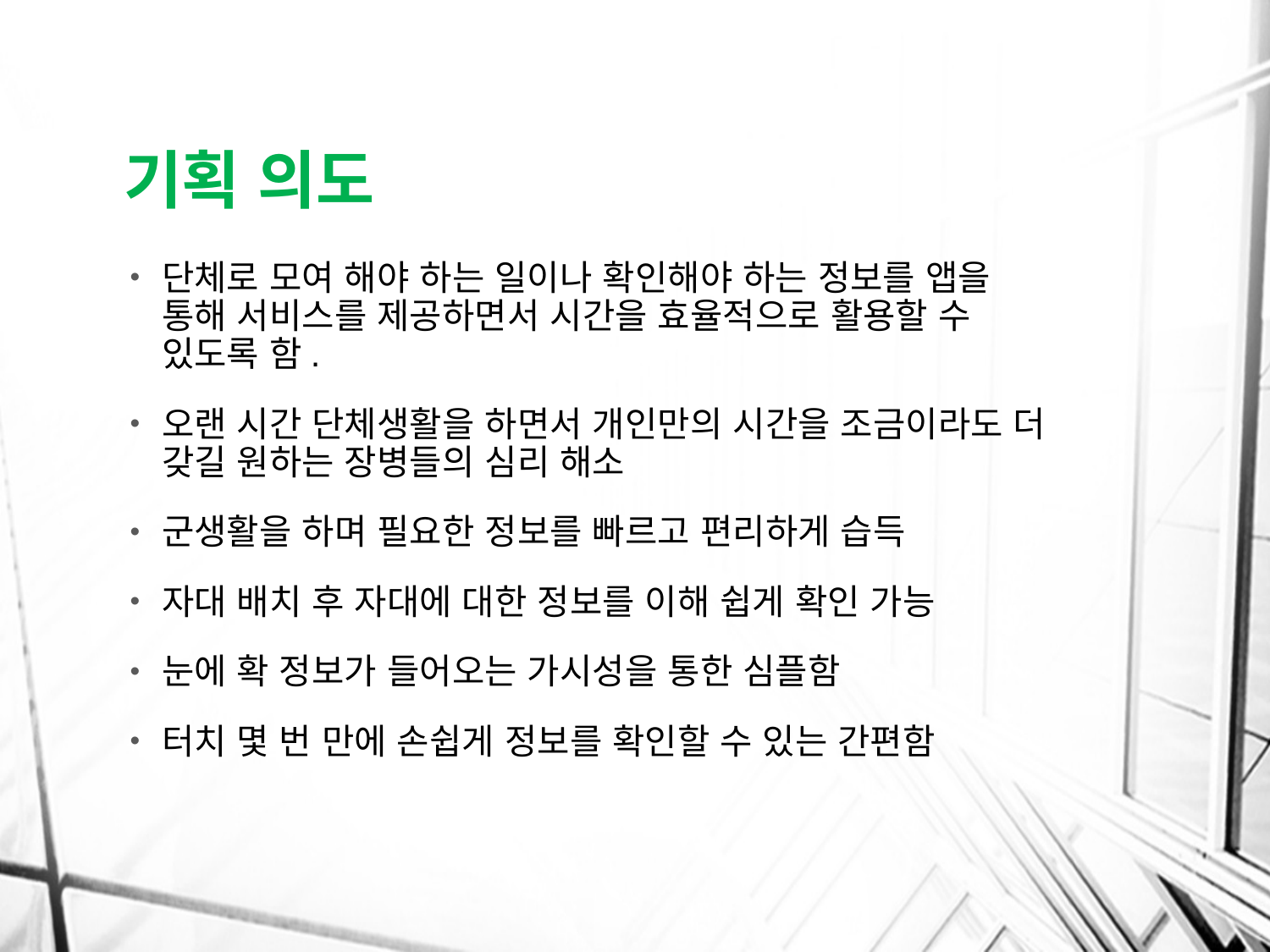

# 기획 의도
단체로 모여 해야 하는 일이나 확인해야 하는 정보를 앱을 통해 서비스를 제공하면서 시간을 효율적으로 활용할 수 있도록 함.
오랜 시간 단체생활을 하면서 개인만의 시간을 조금이라도 더 갖길 원하는 장병들의 심리 해소
군생활을 하며 필요한 정보를 빠르고 편리하게 습득
자대 배치 후 자대에 대한 정보를 이해 쉽게 확인 가능
눈에 확 정보가 들어오는 가시성을 통한 심플함
터치 몇 번 만에 손쉽게 정보를 확인할 수 있는 간편함